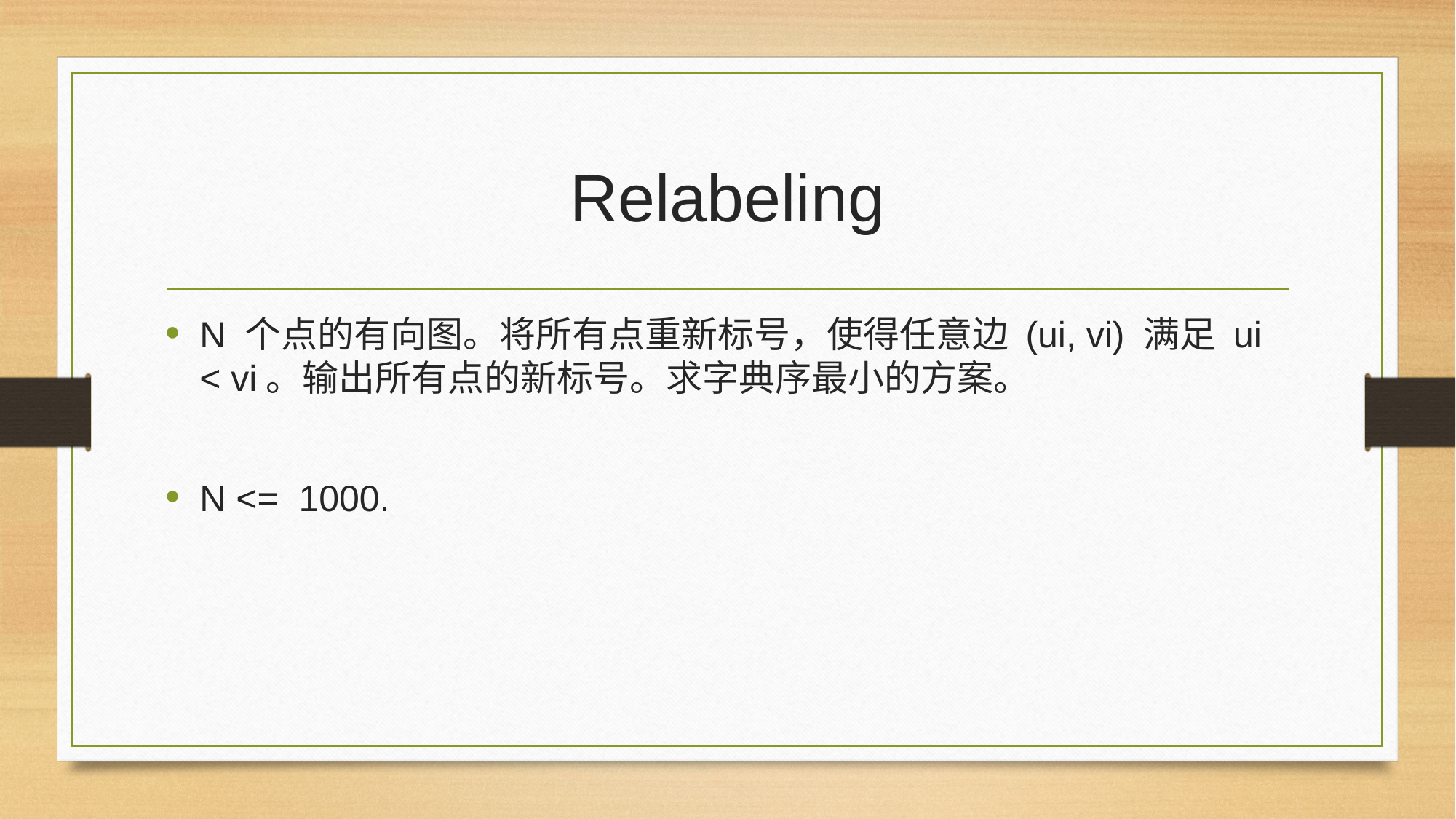

# Relabeling
N 个点的有向图。将所有点重新标号，使得任意边 (ui, vi) 满足 ui < vi。输出所有点的新标号。求字典序最小的方案。

N <=  1000.